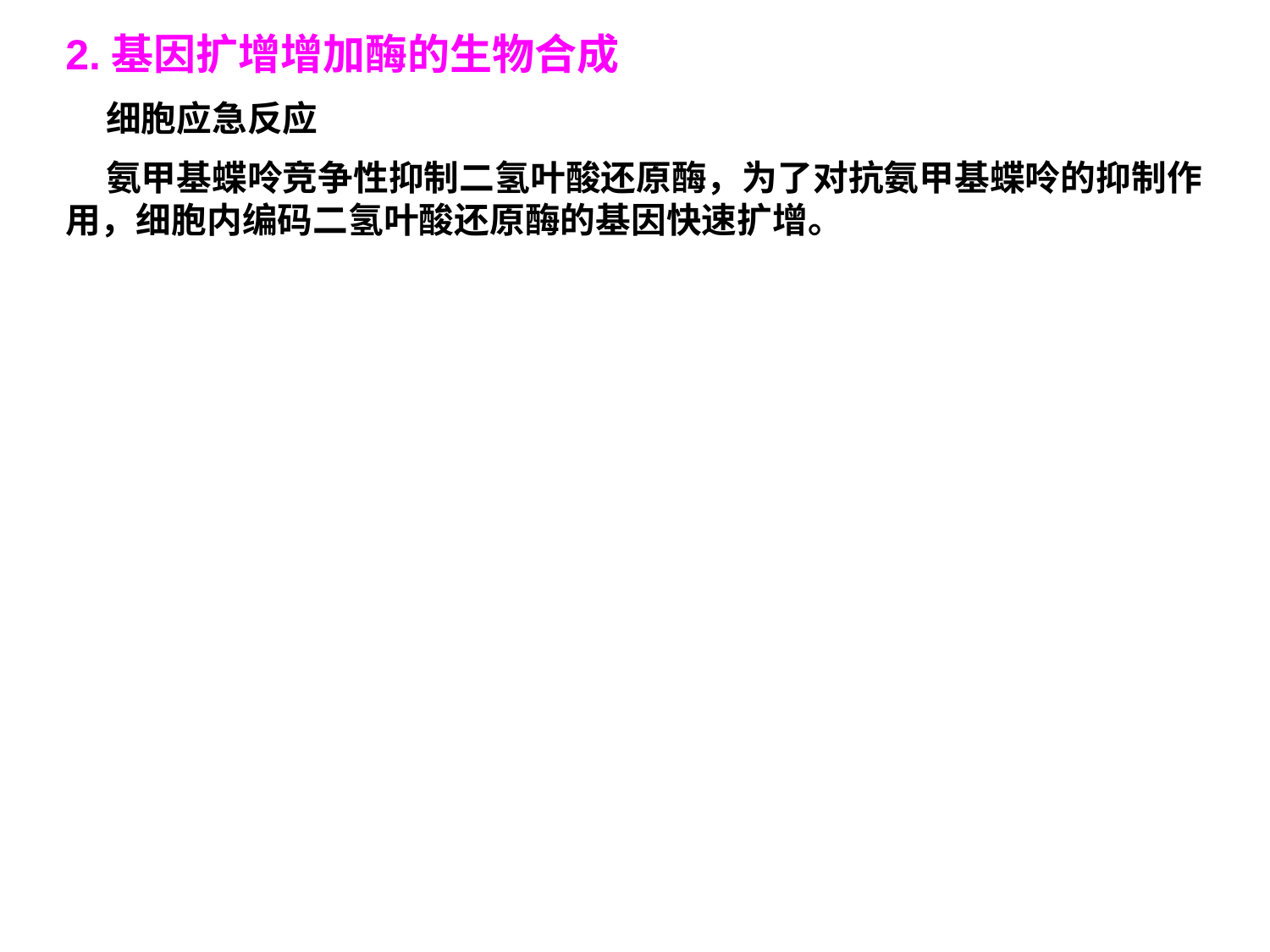

2.基因扩增增加酶的生物合成
    细胞应急反应
    氨甲基蝶呤竞争性抑制二氢叶酸还原酶，为了对抗氨甲基蝶呤的抑制作用，细胞内编码二氢叶酸还原酶的基因快速扩增。